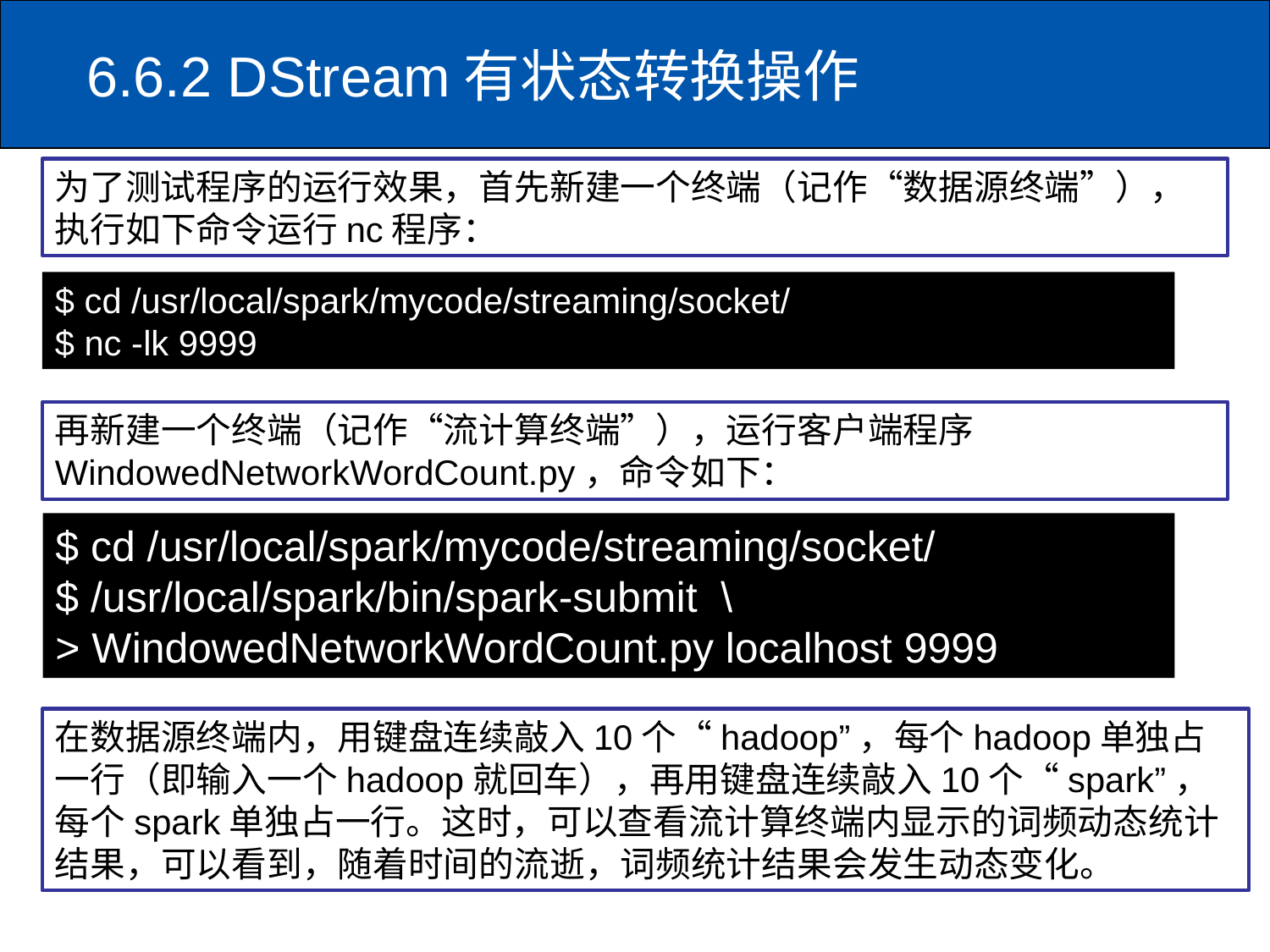

# 6.6.2 DStream有状态转换操作
为了测试程序的运行效果，首先新建一个终端（记作“数据源终端”），执行如下命令运行nc程序：
$ cd /usr/local/spark/mycode/streaming/socket/
$ nc -lk 9999
再新建一个终端（记作“流计算终端”），运行客户端程序WindowedNetworkWordCount.py，命令如下：
$ cd /usr/local/spark/mycode/streaming/socket/
$ /usr/local/spark/bin/spark-submit  \
> WindowedNetworkWordCount.py localhost 9999
在数据源终端内，用键盘连续敲入10个“hadoop”，每个hadoop单独占一行（即输入一个hadoop就回车），再用键盘连续敲入10个“spark”，每个spark单独占一行。这时，可以查看流计算终端内显示的词频动态统计结果，可以看到，随着时间的流逝，词频统计结果会发生动态变化。